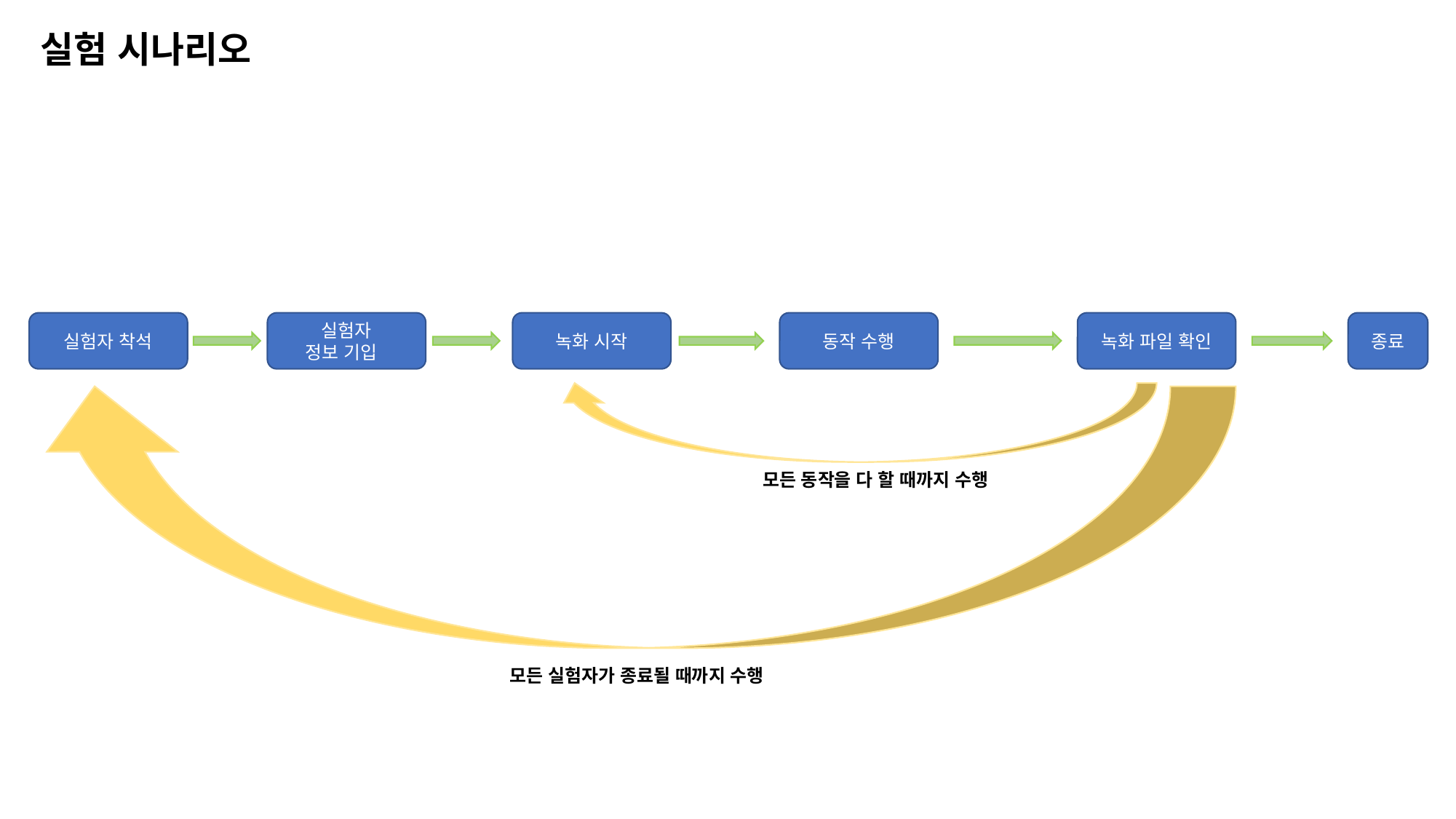

실험 시나리오
실험자 착석
실험자
정보 기입
녹화 시작
동작 수행
녹화 파일 확인
종료

모든 동작을 다 할 때까지 수행
모든 실험자가 종료될 때까지 수행